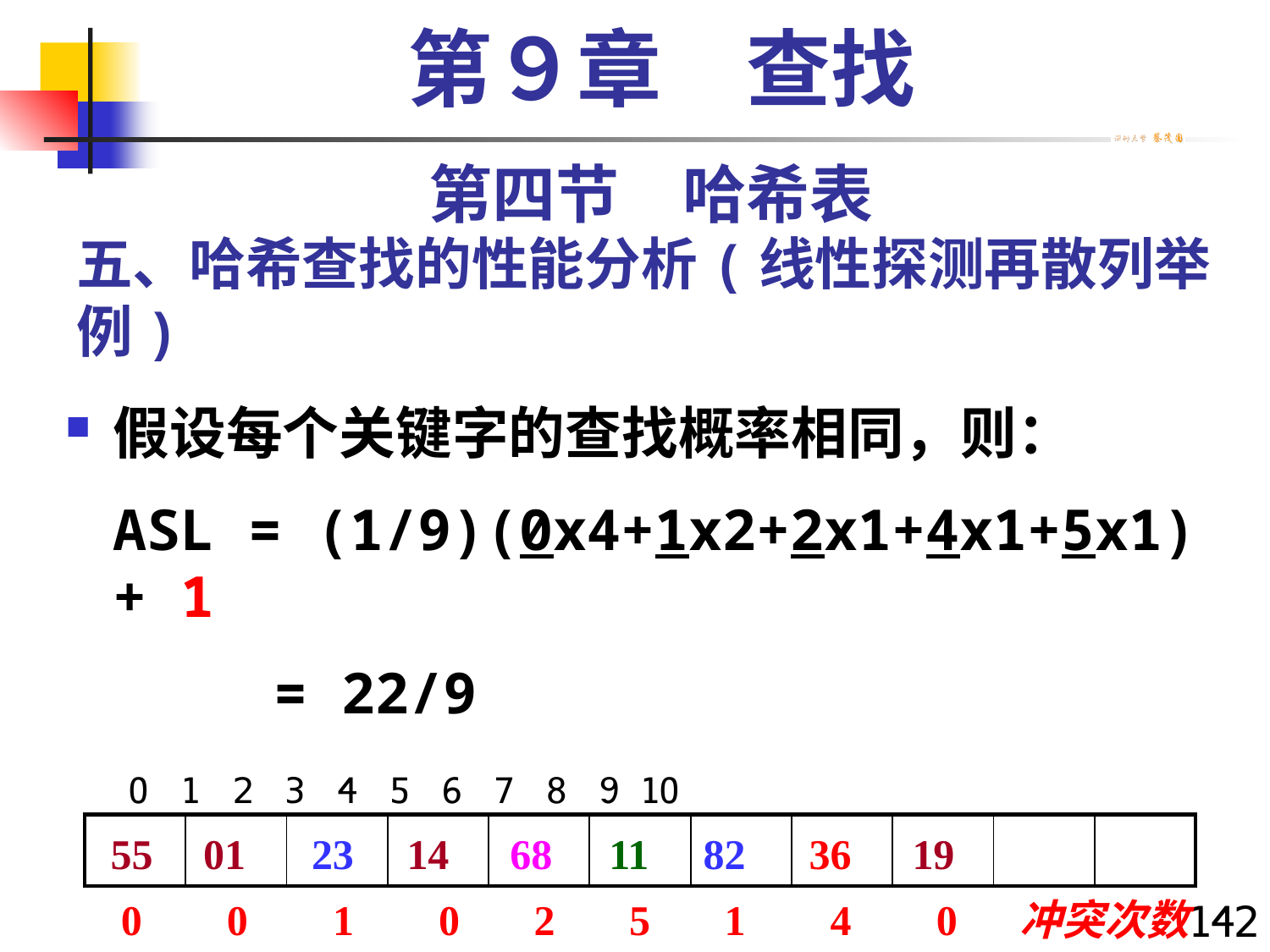

第９章　查找
第四节　哈希表
# 五、哈希查找的性能分析(线性探测再散列举例)
假设每个关键字的查找概率相同，则：
	ASL = (1/9)(0x4+1x2+2x1+4x1+5x1) + 1
		 = 22/9
0   1   2   3   4   5   6   7   8   9  10
|  |  |  |  |  |  |  |  |  |  |  |
| --- | --- | --- | --- | --- | --- | --- | --- | --- | --- | --- |
55
01
23
14
68
11
82
36
19
0        0        1        0       2       5       1        4        0     冲突次数
142